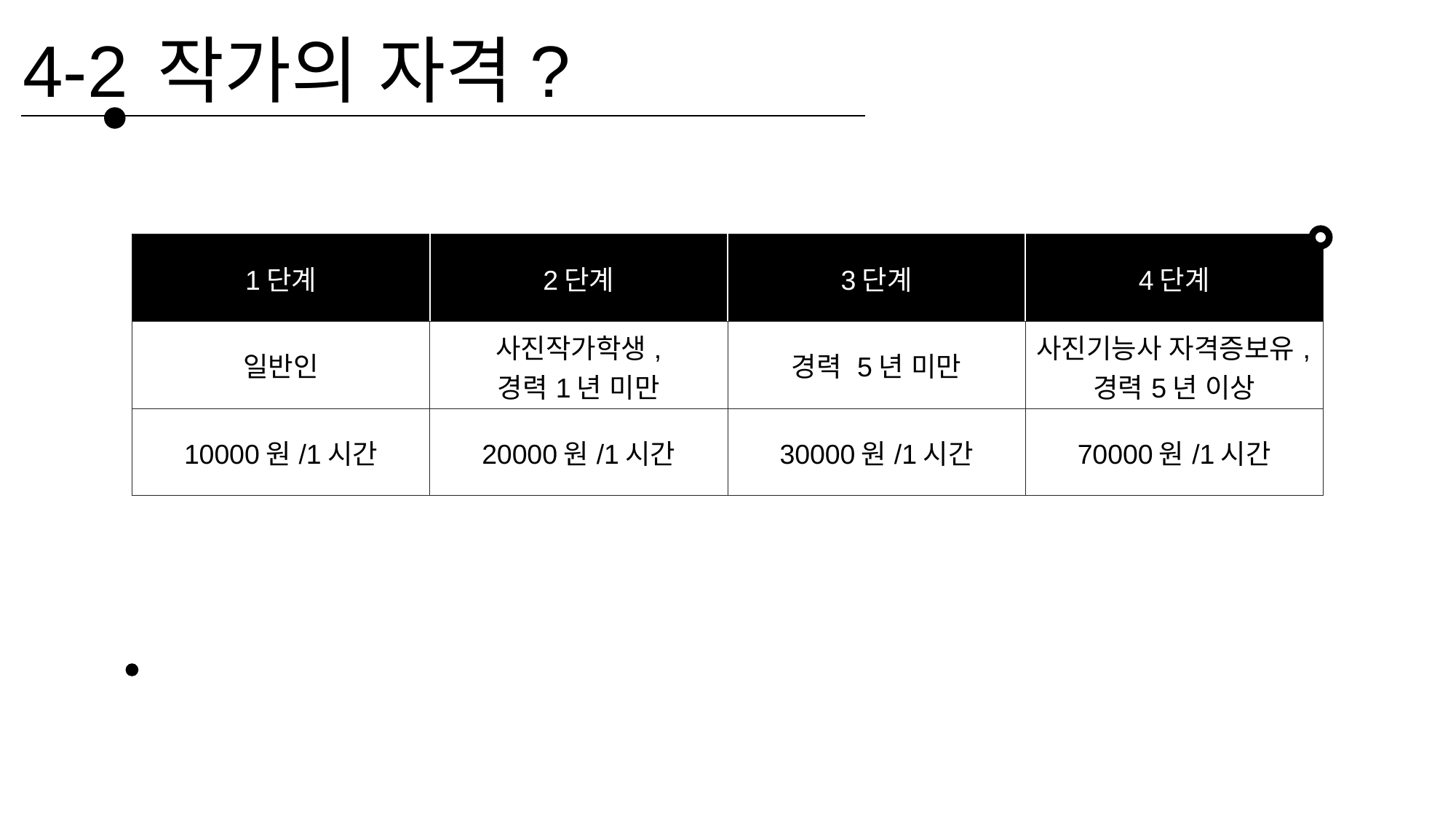

4-2
작가의 자격?

| 1단계 | 2단계 | 3단계 | 4단계 |
| --- | --- | --- | --- |
| 일반인 | 사진작가학생, 경력1년 미만 | 경력 5년 미만 | 사진기능사 자격증보유,경력5년 이상 |
| 10000원/1시간 | 20000원/1시간 | 30000원/1시간 | 70000원/1시간 |